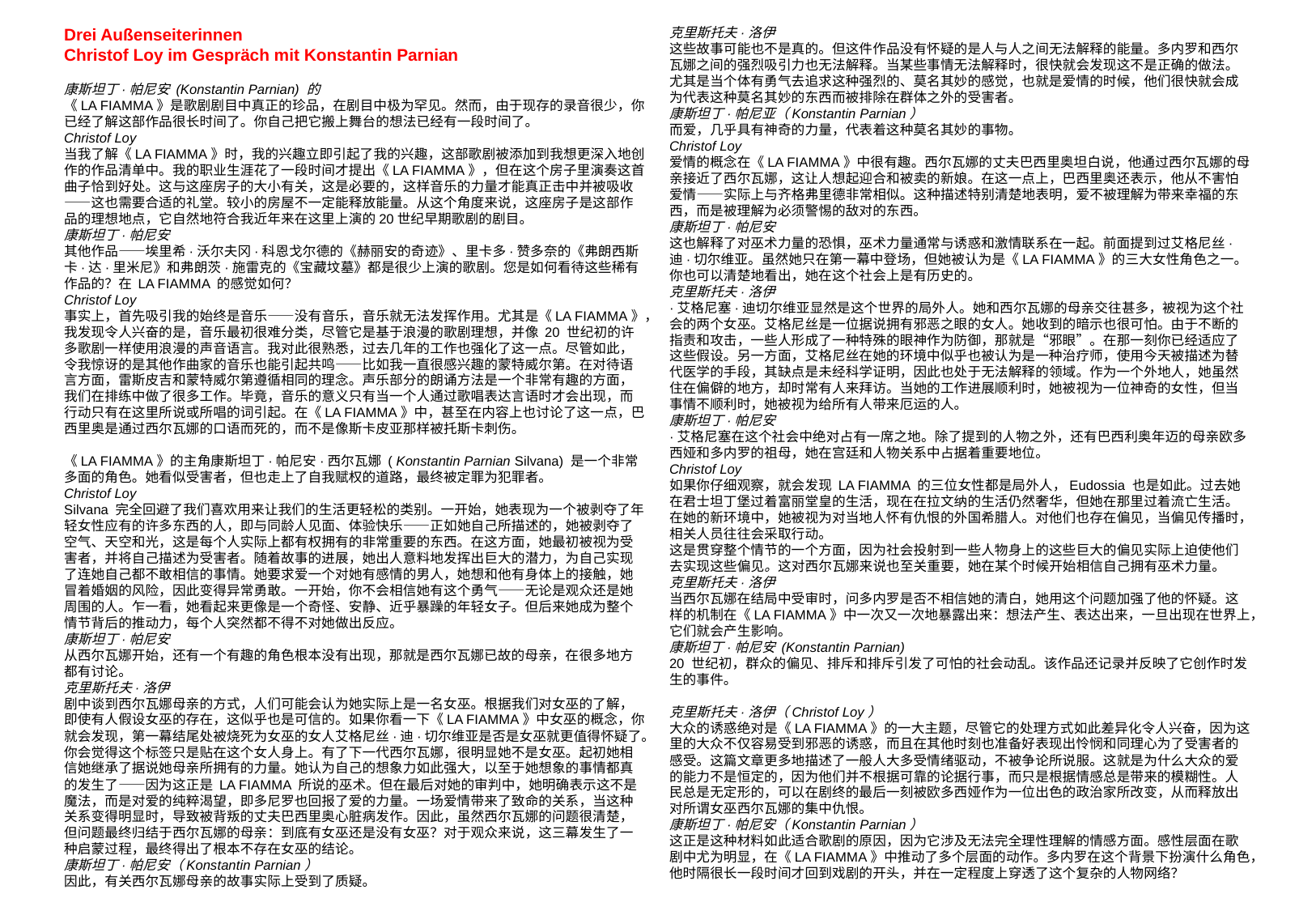

Drei Außenseiterinnen
Christof Loy im Gespräch mit Konstantin Parnian

康斯坦丁·帕尼安 (Konstantin Parnian) 的
《LA FIAMMA》是歌剧剧目中真正的珍品，在剧目中极为罕见。然而，由于现存的录音很少，你已经了解这部作品很长时间了。你自己把它搬上舞台的想法已经有一段时间了。
Christof Loy
当我了解《LA FIAMMA》时，我的兴趣立即引起了我的兴趣，这部歌剧被添加到我想更深入地创作的作品清单中。我的职业生涯花了一段时间才提出《LA FIAMMA》，但在这个房子里演奏这首曲子恰到好处。这与这座房子的大小有关，这是必要的，这样音乐的力量才能真正击中并被吸收——这也需要合适的礼堂。较小的房屋不一定能释放能量。从这个角度来说，这座房子是这部作品的理想地点，它自然地符合我近年来在这里上演的20世纪早期歌剧的剧目。
康斯坦丁·帕尼安
其他作品——埃里希·沃尔夫冈·科恩戈尔德的《赫丽安的奇迹》、里卡多·赞多奈的《弗朗西斯卡·达·里米尼》和弗朗茨·施雷克的《宝藏坟墓》都是很少上演的歌剧。您是如何看待这些稀有作品的？在 LA FIAMMA 的感觉如何？
Christof Loy
事实上，首先吸引我的始终是音乐——没有音乐，音乐就无法发挥作用。尤其是《LA FIAMMA》，我发现令人兴奋的是，音乐最初很难分类，尽管它是基于浪漫的歌剧理想，并像 20 世纪初的许多歌剧一样使用浪漫的声音语言。我对此很熟悉，过去几年的工作也强化了这一点。尽管如此，令我惊讶的是其他作曲家的音乐也能引起共鸣——比如我一直很感兴趣的蒙特威尔第。在对待语言方面，雷斯皮吉和蒙特威尔第遵循相同的理念。声乐部分的朗诵方法是一个非常有趣的方面，我们在排练中做了很多工作。毕竟，音乐的意义只有当一个人通过歌唱表达言语时才会出现，而行动只有在这里所说或所唱的词引起。在《LA FIAMMA》中，甚至在内容上也讨论了这一点，巴西里奥是通过西尔瓦娜的口语而死的，而不是像斯卡皮亚那样被托斯卡刺伤。
《LA FIAMMA》的主角康斯坦丁·帕尼安·西尔瓦娜 ( Konstantin Parnian Silvana) 是一个非常多面的角色。她看似受害者，但也走上了自我赋权的道路，最终被定罪为犯罪者。
Christof Loy
Silvana 完全回避了我们喜欢用来让我们的生活更轻松的类别。一开始，她表现为一个被剥夺了年轻女性应有的许多东西的人，即与同龄人见面、体验快乐——正如她自己所描述的，她被剥夺了空气、天空和光，这是每个人实际上都有权拥有的非常重要的东西。在这方面，她最初被视为受害者，并将自己描述为受害者。随着故事的进展，她出人意料地发挥出巨大的潜力，为自己实现了连她自己都不敢相信的事情。她要求爱一个对她有感情的男人，她想和他有身体上的接触，她冒着婚姻的风险，因此变得异常勇敢。一开始，你不会相信她有这个勇气——无论是观众还是她周围的人。乍一看，她看起来更像是一个奇怪、安静、近乎暴躁的年轻女子。但后来她成为整​​个情节背后的推动力，每个人突然都不得不对她做出反应。
康斯坦丁·帕尼安
从西尔瓦娜开始，还有一个有趣的角色根本没有出现，那就是西尔瓦娜已故的母亲，在很多地方都有讨论。
克里斯托夫·洛伊
剧中谈到西尔瓦娜母亲的方式，人们可能会认为她实际上是一名女巫。根据我们对女巫的了解，即使有人假设女巫的存在，这似乎也是可信的。如果你看一下《LA FIAMMA》中女巫的概念，你就会发现，第一幕结尾处被烧死为女巫的女人艾格尼丝·迪·切尔维亚是否是女巫就更值得怀疑了。你会觉得这个标签只是贴在这个女人身上。有了下一代西尔瓦娜，很明显她不是女巫。起初她相信她继承了据说她母亲所拥有的力量。她认为自己的想象力如此强大，以至于她想象的事情都真的发生了——因为这正是 LA FIAMMA 所说的巫术。但在最后对她的审判中，她明确表示这不是魔法，而是对爱的纯粹渴望，即多尼罗也回报了爱的力量。一场爱情带来了致命的关系，当这种关系变得明显时，导致被背叛的丈夫巴西里奥心脏病发作。因此，虽然西尔瓦娜的问题很清楚，但问题最终归结于西尔瓦娜的母亲：到底有女巫还是没有女巫？对于观众来说，这三幕发生了一种启蒙过程，最终得出了根本不存在女巫的结论。
康斯坦丁·帕尼安（Konstantin Parnian）
因此，有关西尔瓦娜母亲的故事实际上受到了质疑。

克里斯托夫·洛伊
这些故事可能也不是真的。但这件作品没有怀疑的是人与人之间无法解释的能量。多内罗和西尔瓦娜之间的强烈吸引力也无法解释。当某些事情无法解释时，很快就会发现这不是正确的做法。尤其是当个体有勇气去追求这种强烈的、莫名其妙的感觉，也就是爱情的时候，他们很快就会成为代表这种莫名其妙的东西而被排除在群体之外的受害者。
康斯坦丁·帕尼亚（Konstantin Parnian）
而爱，几乎具有神奇的力量，代表着这种莫名其妙的事物。
Christof Loy
爱情的概念在《LA FIAMMA》中很有趣。西尔瓦娜的丈夫巴西里奥坦白说，他通过西尔瓦娜的母亲接近了西尔瓦娜，这让人想起迎合和被卖的新娘。在这一点上，巴西里奥还表示，他从不害怕爱情——实际上与齐格弗里德非常相似。这种描述特别清楚地表明，爱不被理解为带来幸福的东西，而是被理解为必须警惕的敌对的东西。
康斯坦丁·帕尼安
这也解释了对巫术力量的恐惧，巫术力量通常与诱惑和激情联系在一起。前面提到过艾格尼丝·迪·切尔维亚。虽然她只在第一幕中登场，但她被认为是《LA FIAMMA》的三大女性角色之一。你也可以清楚地看出，她在这个社会上是有历史的。
克里斯托夫·洛伊
·艾格尼塞·迪切尔维亚显然是这个世界的局外人。她和西尔瓦娜的母亲交往甚多，被视为这个社会的两个女巫。艾格尼丝是一位据说拥有邪恶之眼的女人。她收到的暗示也很可怕。由于不断的指责和攻击，一些人形成了一种特殊的眼神作为防御，那就是“邪眼”。在那一刻你已经适应了这些假设。另一方面，艾格尼丝在她的环境中似乎也被认为是一种治疗师，使用今天被描述为替代医学的手段，其缺点是未经科学证明，因此也处于无法解释的领域。作为一个外地人，她虽然住在偏僻的地方，却时常有人来拜访。当她的工作进展顺利时，她被视为一位神奇的女性，但当事情不顺利时，她被视为给所有人带来厄运的人。
康斯坦丁·帕尼安
·艾格尼塞在这个社会中绝对占有一席之地。除了提到的人物之外，还有巴西利奥年迈的母亲欧多西娅和多内罗的祖母，她在宫廷和人物关系中占据着重要地位。
Christof Loy
如果你仔细观察，就会发现 LA FIAMMA 的三位女性都是局外人，Eudossia 也是如此。过去她在君士坦丁堡过着富丽堂皇的生活，现在在拉文纳的生活仍然奢华，但她在那里过着流亡生活。在她的新环境中，她被视为对当地人怀有仇恨的外国希腊人。对他们也存在偏见，当偏见传播时，相关人员往往会采取行动。
这是贯穿整个情节的一个方面，因为社会投射到一些人物身上的这些巨大的偏见实际上迫使他们去实现这些偏见。这对西尔瓦娜来说也至关重要，她在某个时候开始相信自己拥有巫术力量。
克里斯托夫·洛伊
当西尔瓦娜在结局中受审时，问多内罗是否不相信她的清白，她用这个问题加强了他的怀疑。这样的机制在《LA FIAMMA》中一次又一次地暴露出来：想法产生、表达出来，一旦出现在世界上，它们就会产生影响。
康斯坦丁·帕尼安 (Konstantin Parnian)
20 世纪初，群众的偏见、排斥和排斥引发了可怕的社会动乱。该作品还记录并反映了它创作时发生的事件。

克里斯托夫·洛伊（Christof Loy）
大众的诱惑绝对是《LA FIAMMA》的一大主题，尽管它的处理方式如此差异化令人兴奋，因为这里的大众不仅容易受到邪恶的诱惑，而且在其他时刻也准备好表现出怜悯和同理心为了受害者的感受。这篇文章更多地描述了一般人大多受情绪驱动，不被争论所说服。这就是为什么大众的爱的能力不是恒定的，因为他们并不根据可靠的论据行事，而只是根据情感总是带来的模糊性。人民总是无定形的，可以在剧终的最后一刻被欧多西娅作为一位出色的政治家所改变，从而释放出对所谓女巫西尔瓦娜的集中仇恨。
康斯坦丁·帕尼安（Konstantin Parnian）
这正是这种材料如此适合歌剧的原因，因为它涉及无法完全理性理解的情感方面。感性层面在歌剧中尤为明显，在《LA FIAMMA》中推动了多个层面的动作。多内罗在这个背景下扮演什么角色，他时隔很长一段时间才回到戏剧的开头，并在一定程度上穿透了这个复杂的人物网络？